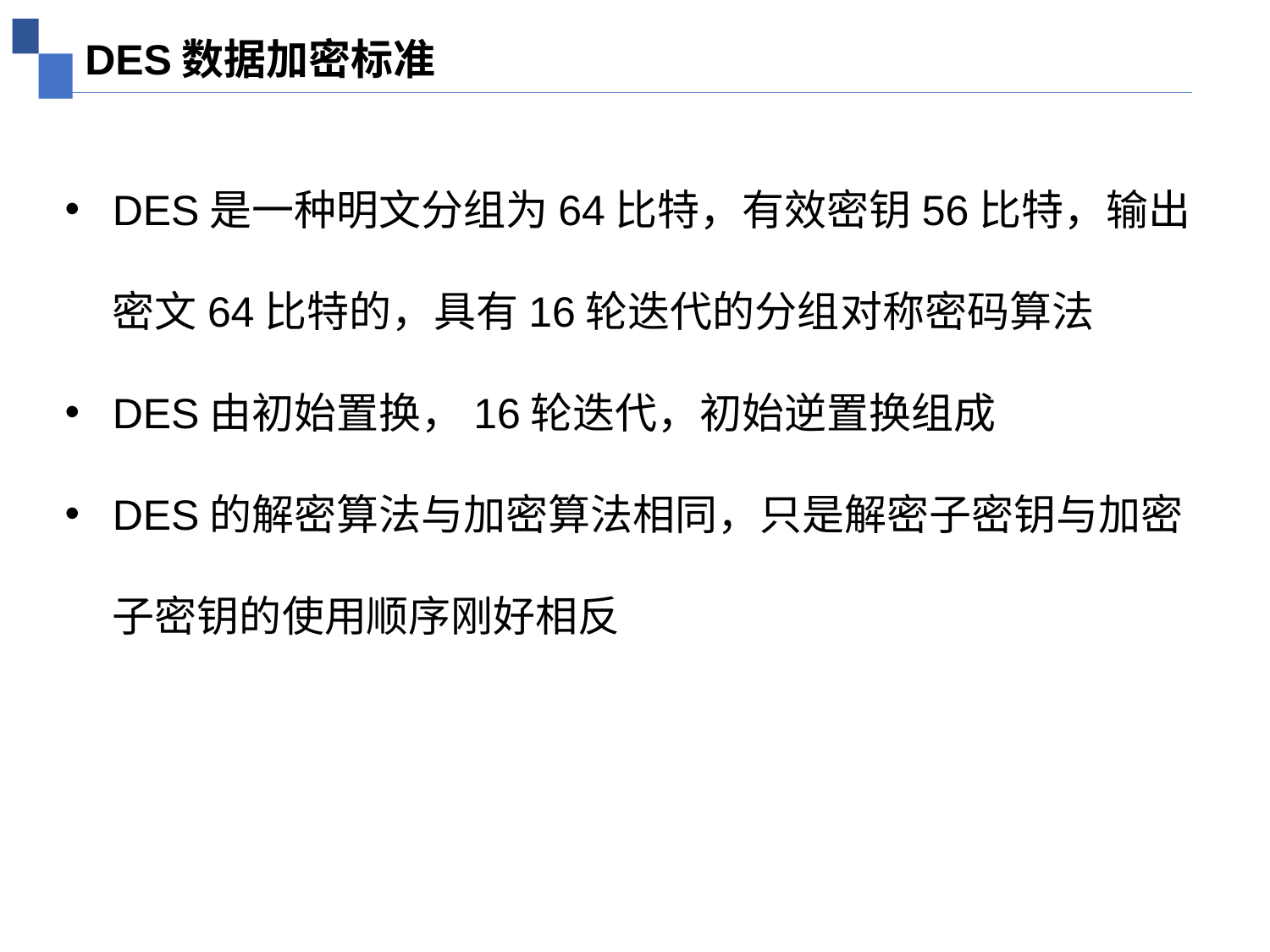

DES数据加密标准
DES是一种明文分组为64比特，有效密钥56比特，输出密文64比特的，具有16轮迭代的分组对称密码算法
DES由初始置换，16轮迭代，初始逆置换组成
DES的解密算法与加密算法相同，只是解密子密钥与加密子密钥的使用顺序刚好相反
20